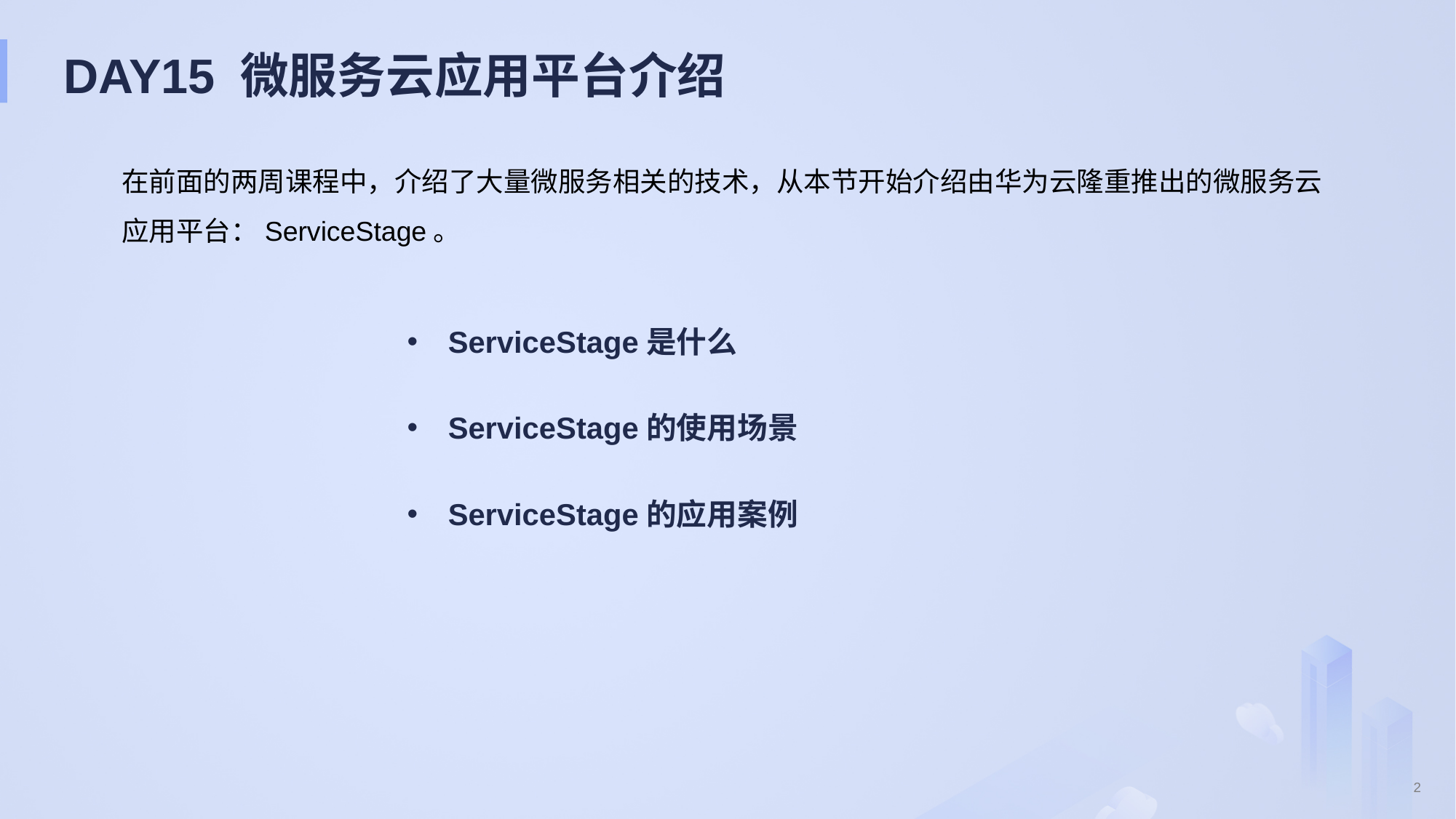

# DAY15 微服务云应用平台介绍
在前面的两周课程中，介绍了大量微服务相关的技术，从本节开始介绍由华为云隆重推出的微服务云应用平台：ServiceStage。
ServiceStage是什么
ServiceStage的使用场景
ServiceStage的应用案例